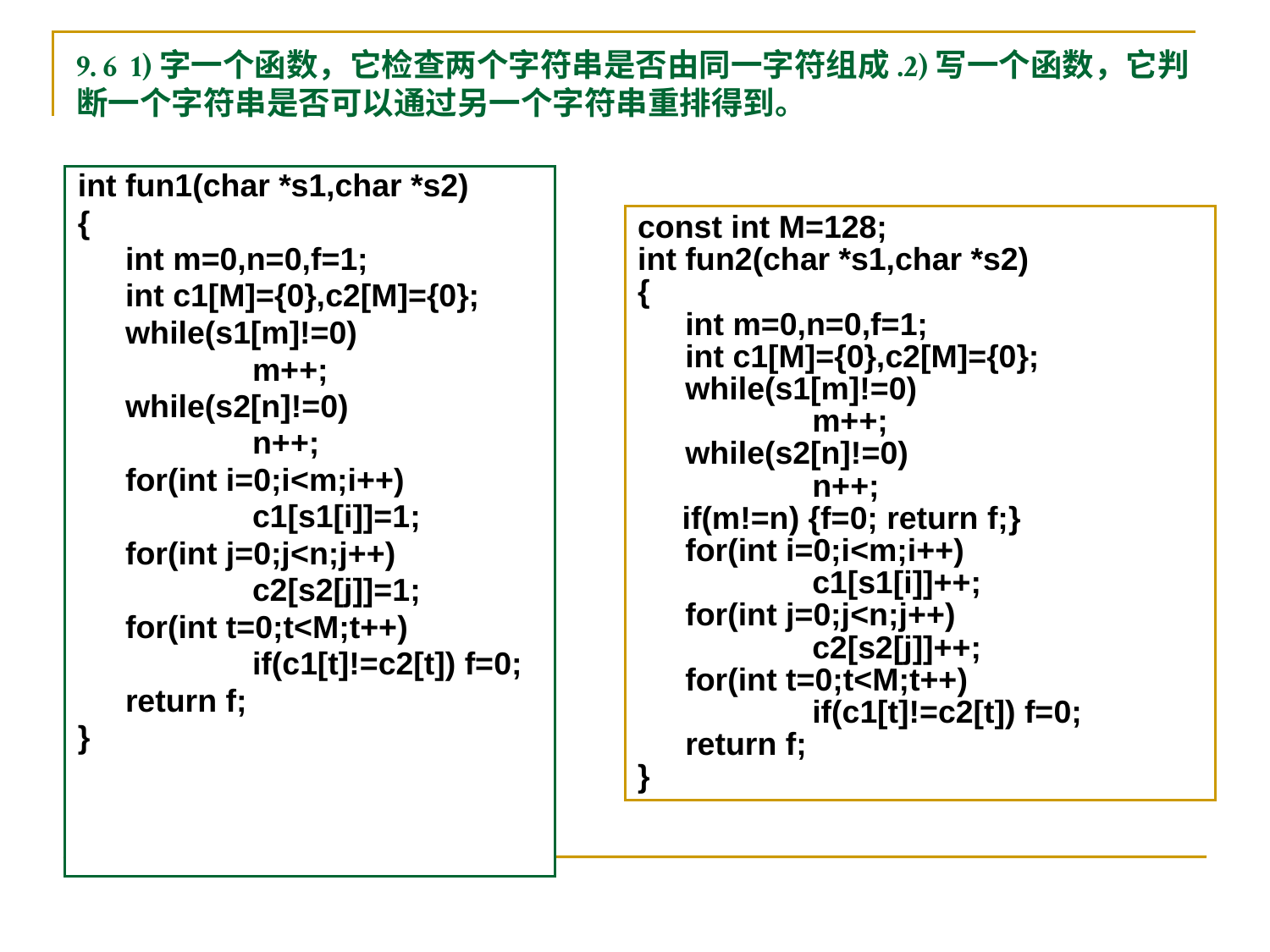

# 9. 6  1)字一个函数，它检查两个字符串是否由同一字符组成.2)写一个函数，它判断一个字符串是否可以通过另一个字符串重排得到。
int fun1(char *s1,char *s2)
{
	int m=0,n=0,f=1;
	int c1[M]={0},c2[M]={0};
	while(s1[m]!=0)
		m++;
	while(s2[n]!=0)
		n++;
	for(int i=0;i<m;i++)
		c1[s1[i]]=1;
	for(int j=0;j<n;j++)
		c2[s2[j]]=1;
	for(int t=0;t<M;t++)
		if(c1[t]!=c2[t]) f=0;
	return f;
}
const int M=128;
int fun2(char *s1,char *s2)
{
	int m=0,n=0,f=1;
	int c1[M]={0},c2[M]={0};
	while(s1[m]!=0)
		m++;
	while(s2[n]!=0)
		n++;
     if(m!=n) {f=0; return f;}
	for(int i=0;i<m;i++)
		c1[s1[i]]++;
	for(int j=0;j<n;j++)
		c2[s2[j]]++;
	for(int t=0;t<M;t++)
		if(c1[t]!=c2[t]) f=0;
	return f;
}